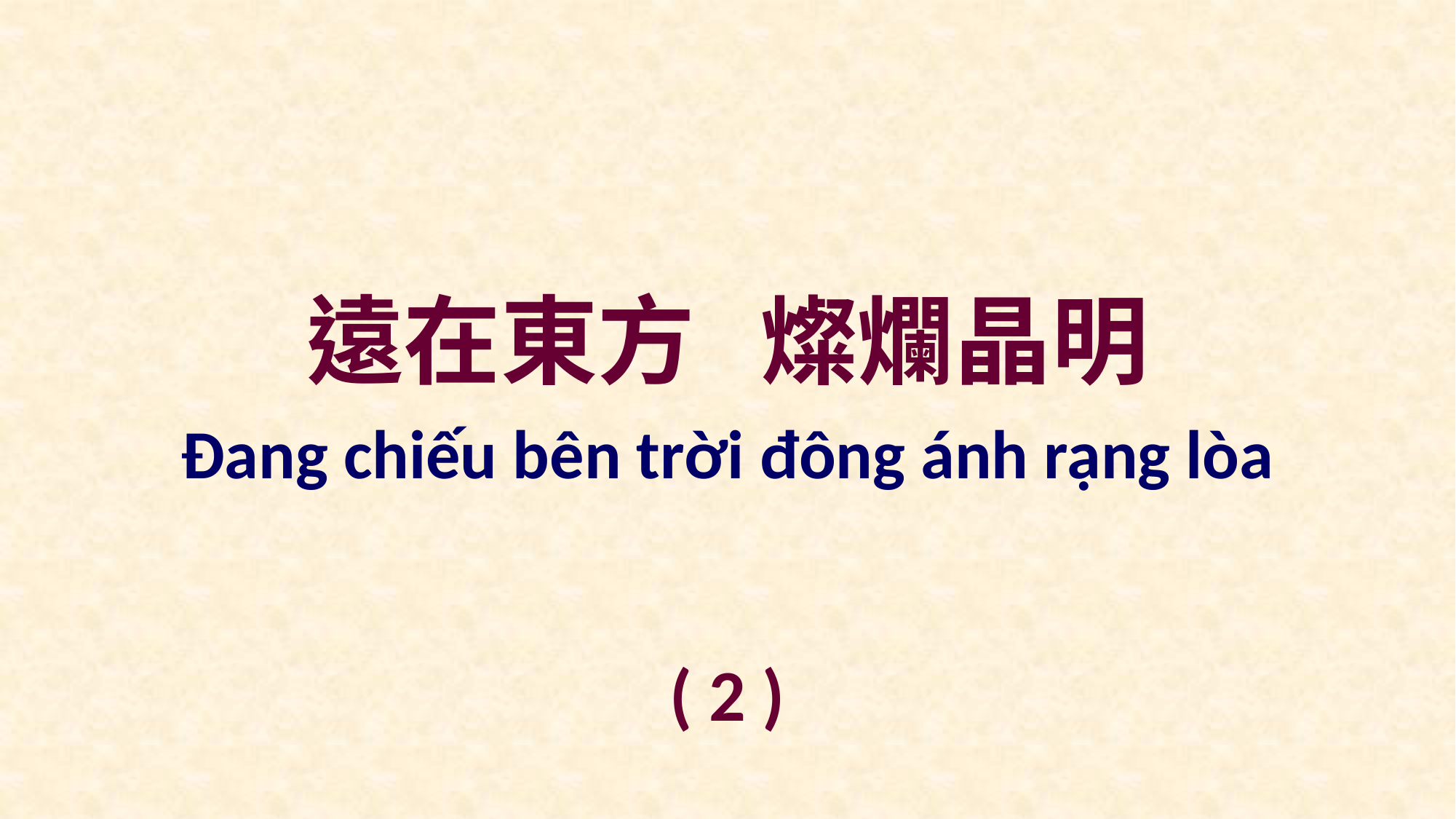

遠在東方   燦爛晶明
Đang chiếu bên trời đông ánh rạng lòa
( 2 )